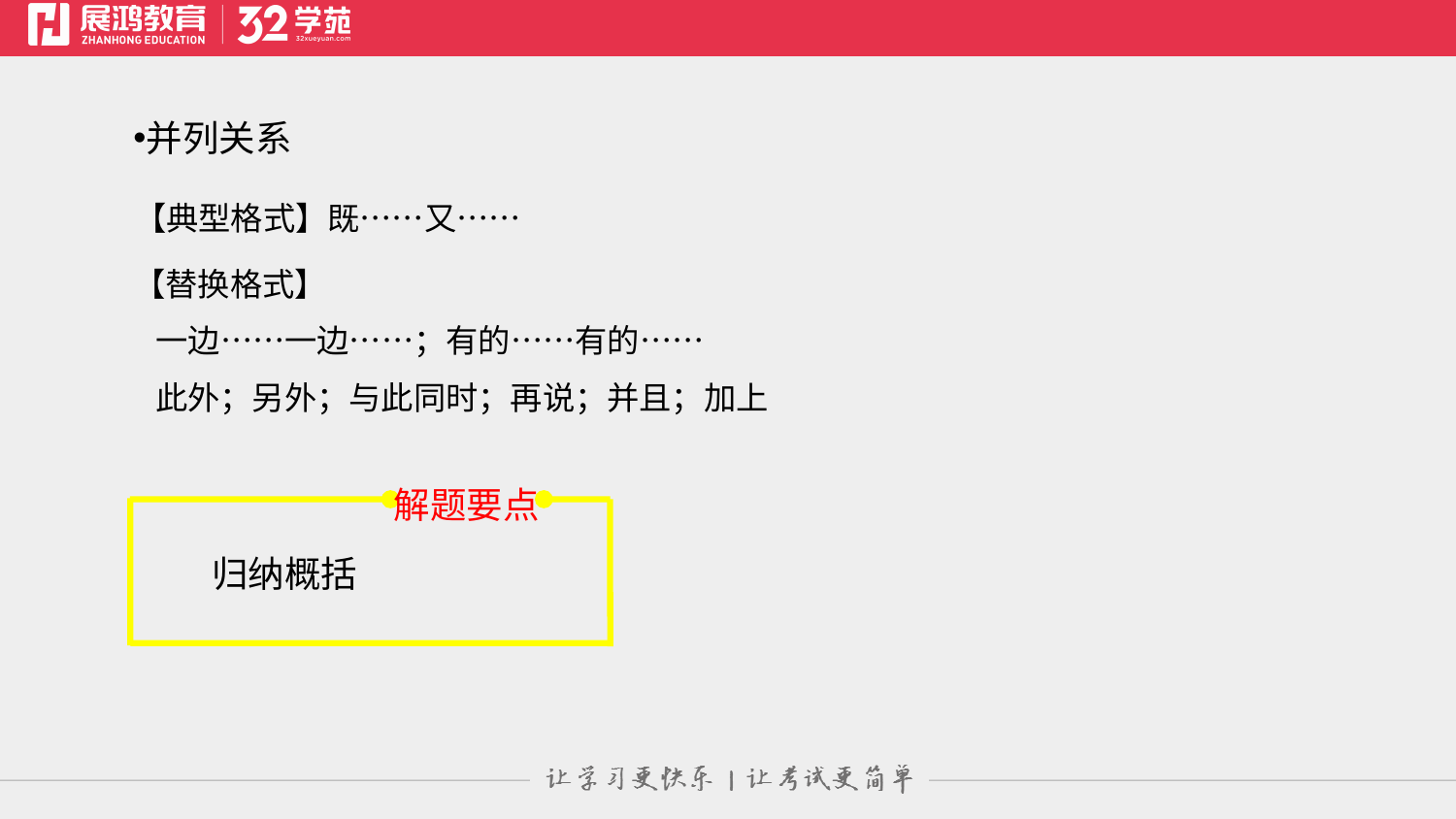

并列关系
【典型格式】既……又……
【替换格式】
  一边……一边……；有的……有的……
  此外；另外；与此同时；再说；并且；加上

解题要点

归纳概括